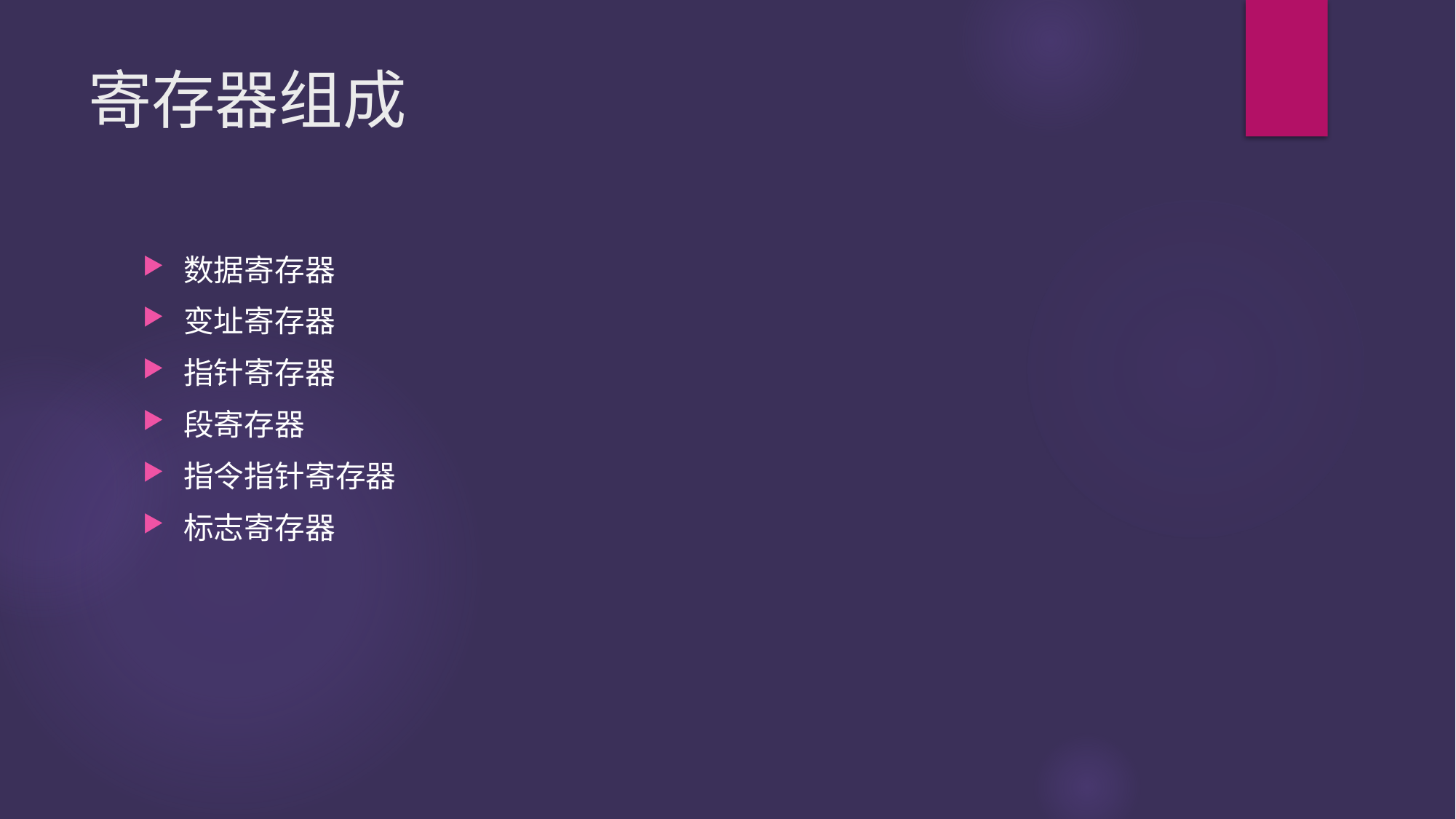

# 寄存器组成
数据寄存器
变址寄存器
指针寄存器
段寄存器
指令指针寄存器
标志寄存器